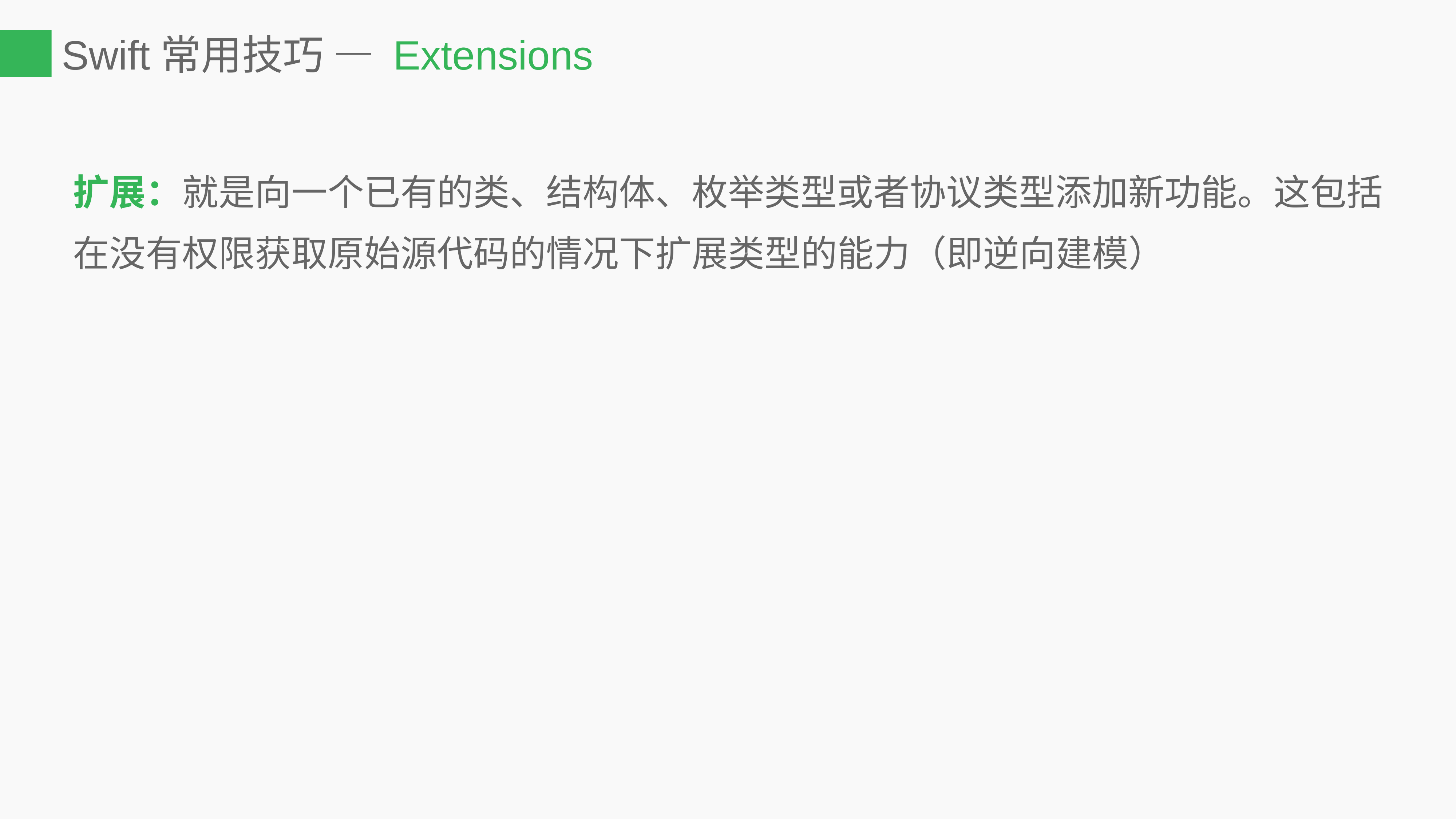

# Swift常用技巧 — Extensions
扩展：就是向一个已有的类、结构体、枚举类型或者协议类型添加新功能。这包括在没有权限获取原始源代码的情况下扩展类型的能力（即逆向建模）